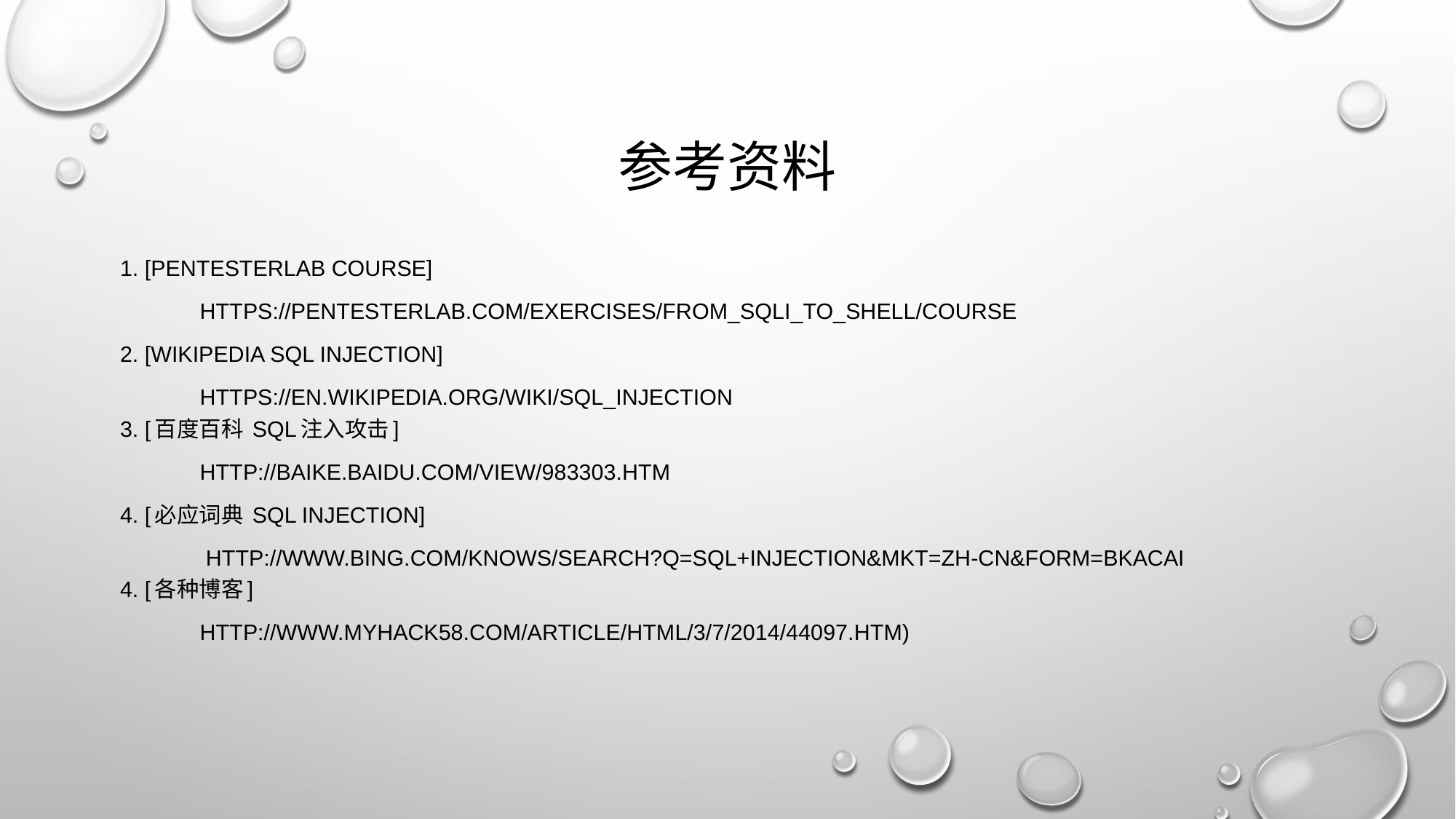

# 参考资料
1. [pentesterlab course]
	https://pentesterlab.com/exercises/from_sqli_to_shell/course
2. [WIKIPEDIA SQL injection]
	https://en.wikipedia.org/wiki/SQL_injection
3. [百度百科 SQL注入攻击]
	http://baike.baidu.com/view/983303.htm
4. [必应词典 sql injection]
	 http://www.bing.com/knows/search?q=sql+injection&mkt=zh-cn&FORM=BKACAI
4. [各种博客]
	http://www.myhack58.com/Article/html/3/7/2014/44097.htm)